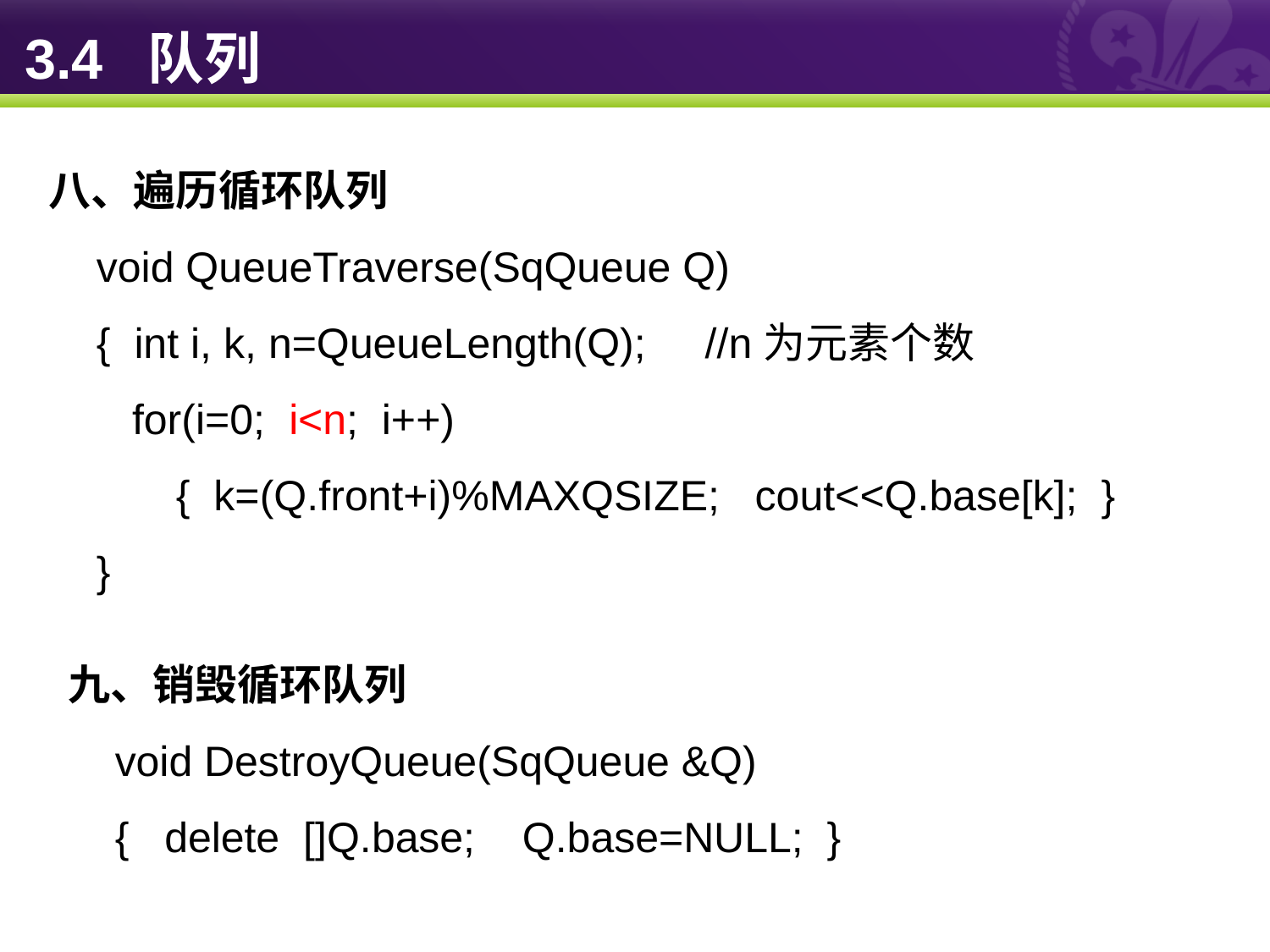

# 3.4  队列
八、遍历循环队列
    void QueueTraverse(SqQueue Q)
    {  int i, k, n=QueueLength(Q);     //n为元素个数
       for(i=0;  i<n;  i++)
	{  k=(Q.front+i)%MAXQSIZE;   cout<<Q.base[k];  }
    }
九、销毁循环队列
    void DestroyQueue(SqQueue &Q)
    {   delete  []Q.base;    Q.base=NULL;  }